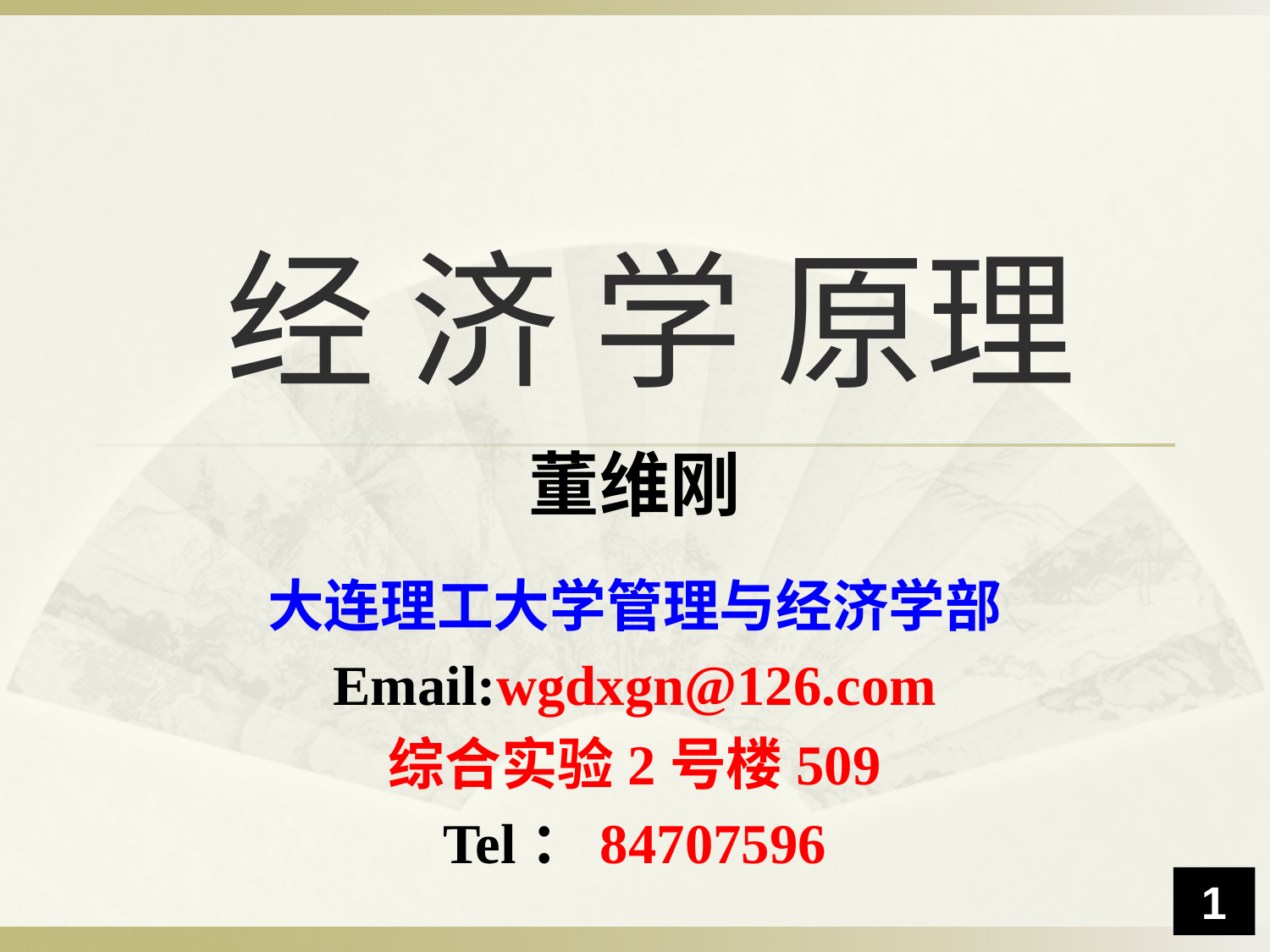

# 经 济 学 原理
董维刚

大连理工大学管理与经济学部
Email:wgdxgn@126.com
综合实验2号楼509
Tel：84707596
1